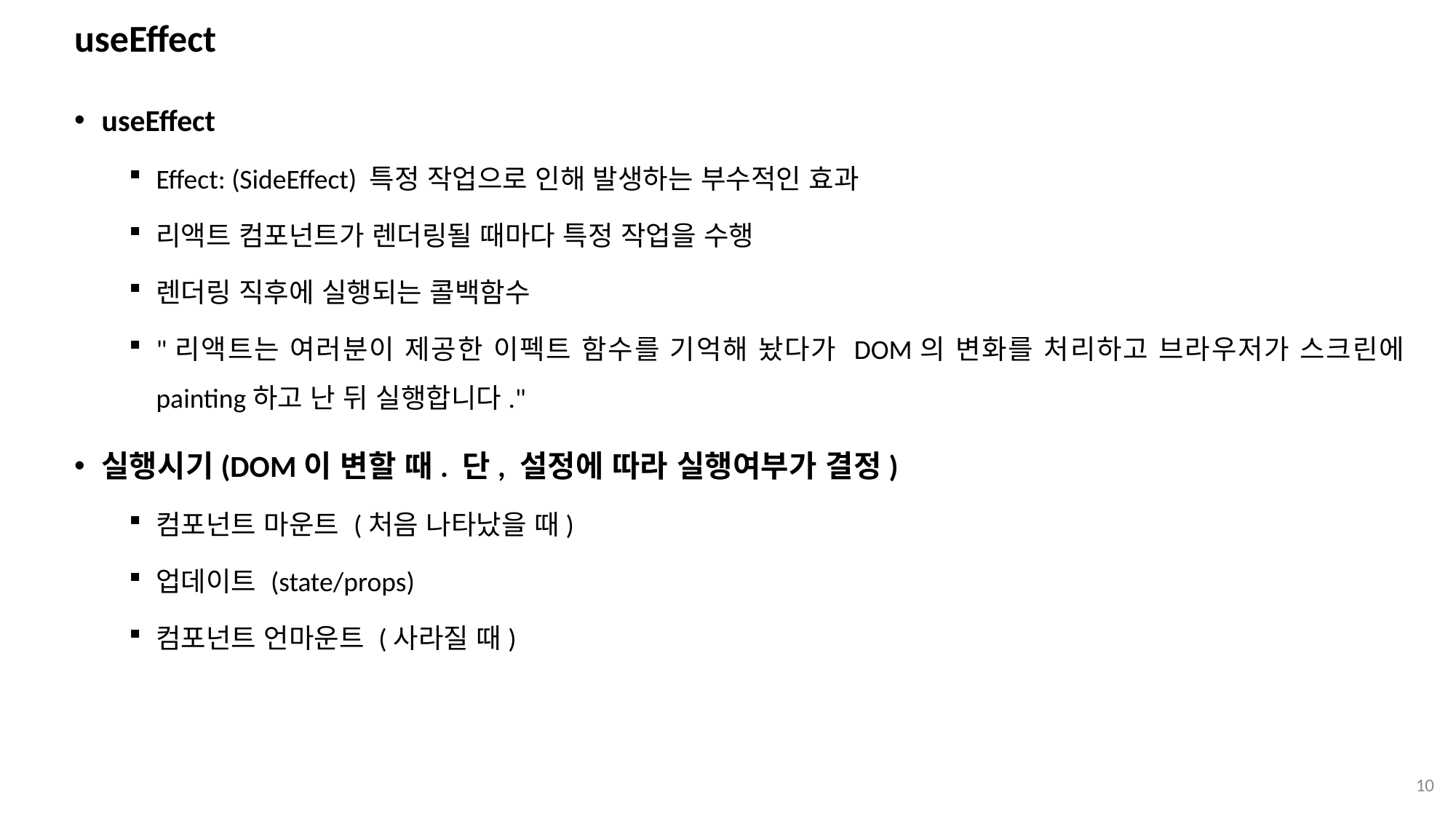

# useEffect
useEffect
Effect: (SideEffect) 특정 작업으로 인해 발생하는 부수적인 효과
리액트 컴포넌트가 렌더링될 때마다 특정 작업을 수행
렌더링 직후에 실행되는 콜백함수
"리액트는 여러분이 제공한 이펙트 함수를 기억해 놨다가 DOM의 변화를 처리하고 브라우저가 스크린에 painting하고 난 뒤 실행합니다."
실행시기(DOM이 변할 때. 단, 설정에 따라 실행여부가 결정)
컴포넌트 마운트 (처음 나타났을 때)
업데이트 (state/props)
컴포넌트 언마운트 (사라질 때)

10